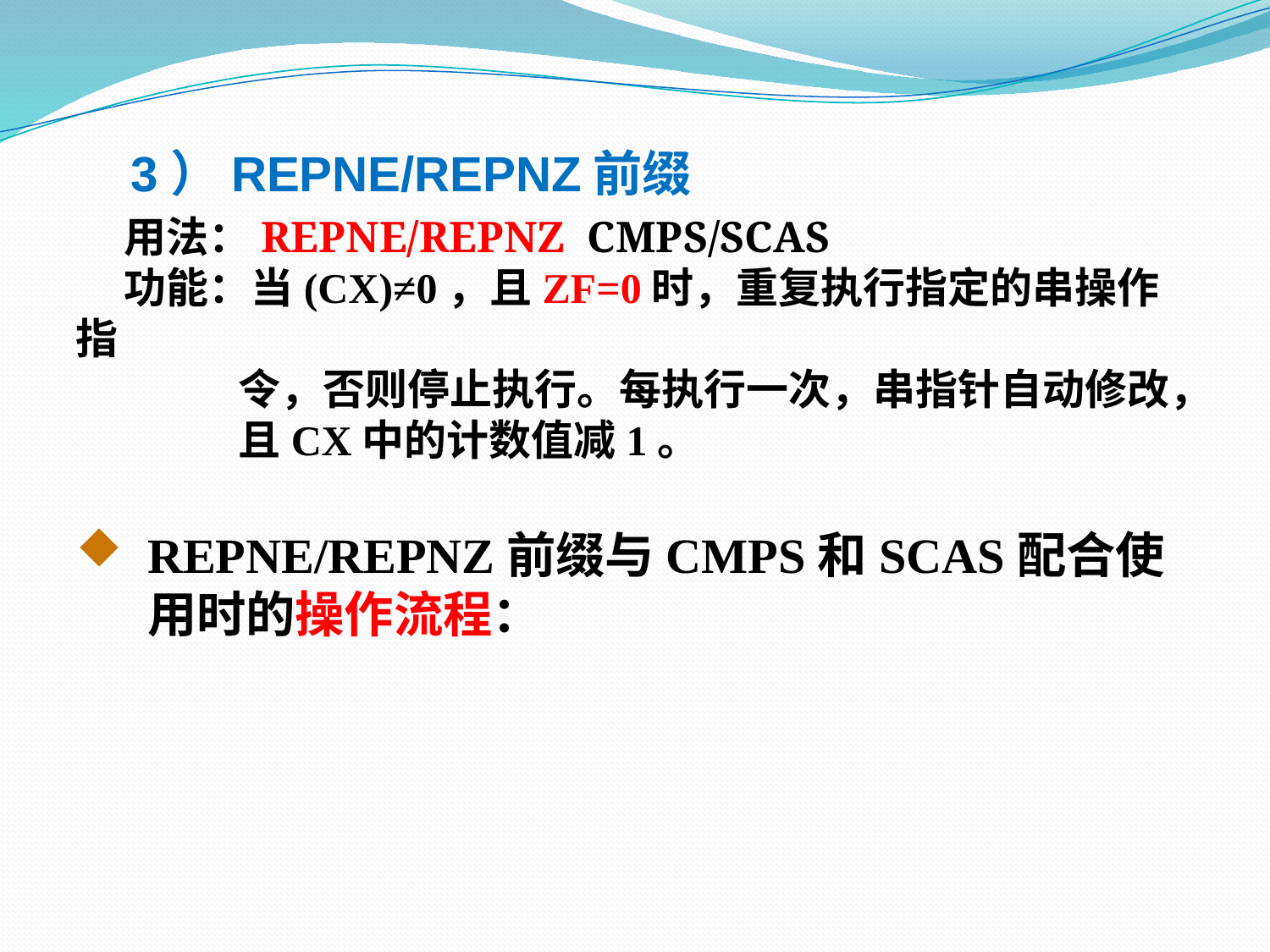

3）REPNE/REPNZ前缀
    用法：REPNE/REPNZ  CMPS/SCAS
    功能：当(CX)≠0，且ZF=0时，重复执行指定的串操作指
                令，否则停止执行。每执行一次，串指针自动修改，
                且CX中的计数值减1。

REPNE/REPNZ前缀与CMPS和SCAS配合使用时的操作流程：